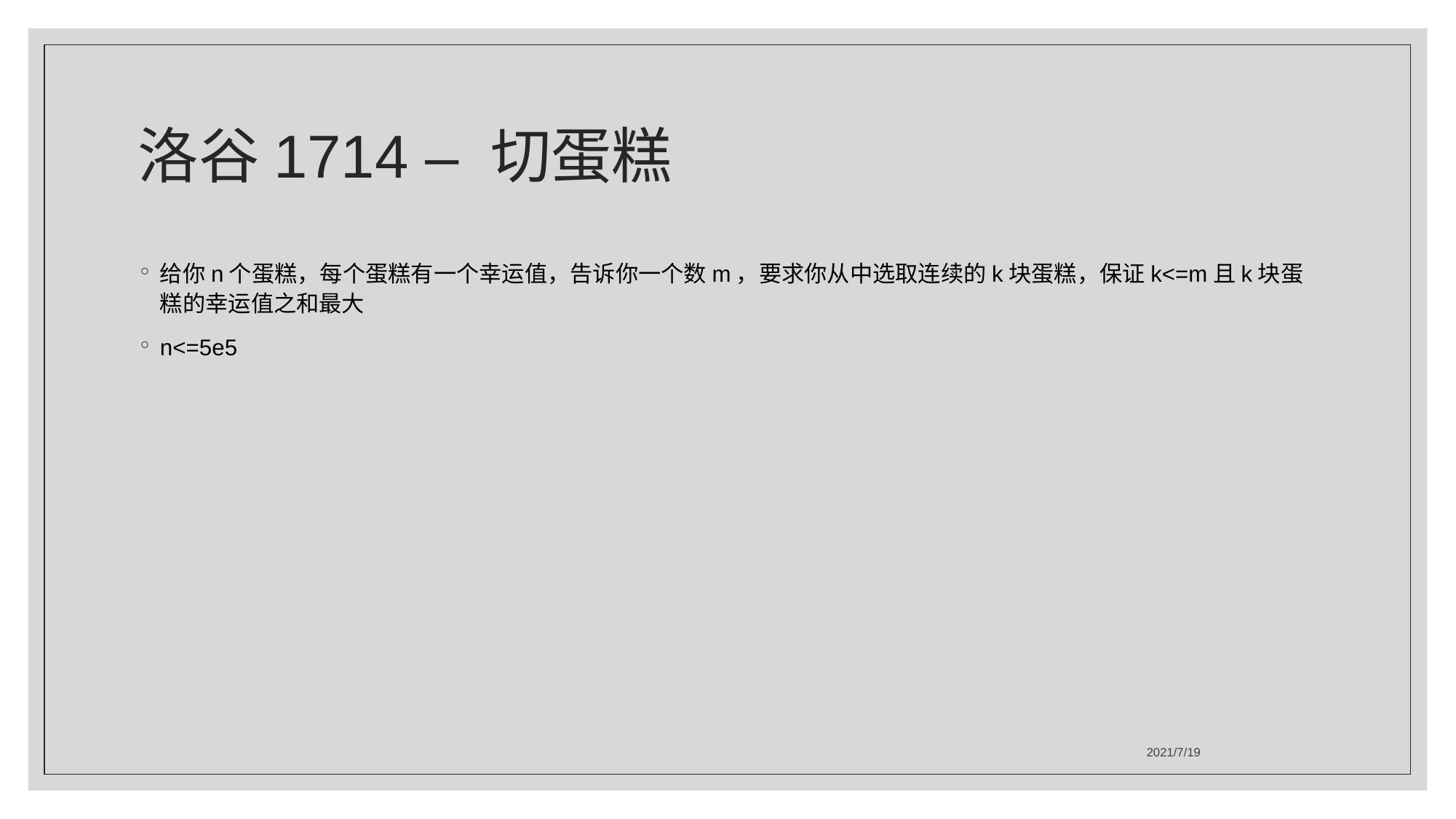

# 洛谷1714 – 切蛋糕
给你n个蛋糕，每个蛋糕有一个幸运值，告诉你一个数m，要求你从中选取连续的k块蛋糕，保证k<=m且k块蛋糕的幸运值之和最大
n<=5e5
2021/7/19